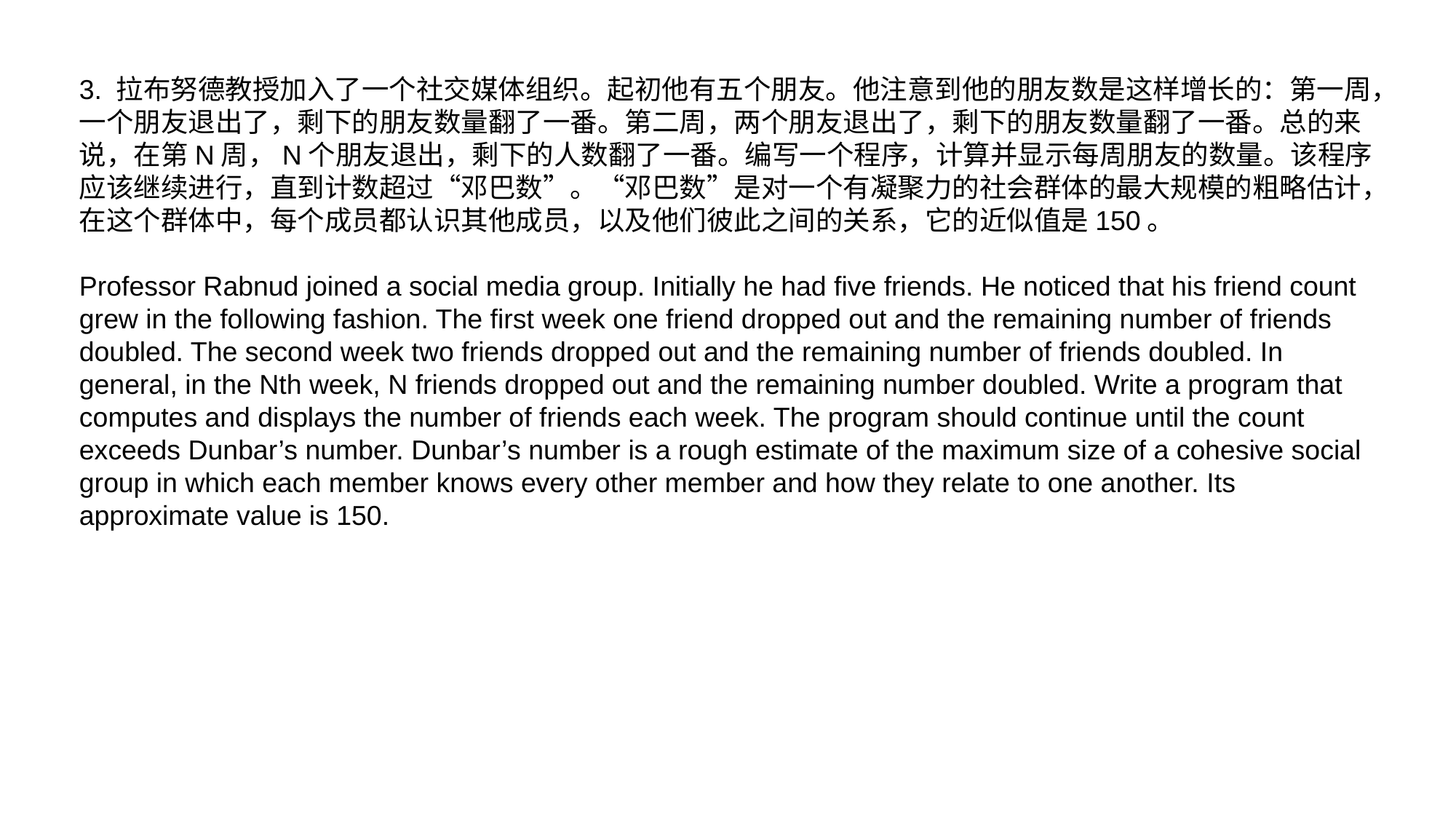

3. 拉布努德教授加入了一个社交媒体组织。起初他有五个朋友。他注意到他的朋友数是这样增长的：第一周，一个朋友退出了，剩下的朋友数量翻了一番。第二周，两个朋友退出了，剩下的朋友数量翻了一番。总的来说，在第N周，N个朋友退出，剩下的人数翻了一番。编写一个程序，计算并显示每周朋友的数量。该程序应该继续进行，直到计数超过“邓巴数”。“邓巴数”是对一个有凝聚力的社会群体的最大规模的粗略估计，在这个群体中，每个成员都认识其他成员，以及他们彼此之间的关系，它的近似值是150。

Professor Rabnud joined a social media group. Initially he had five friends. He noticed that his friend count grew in the following fashion. The first week one friend dropped out and the remaining number of friends doubled. The second week two friends dropped out and the remaining number of friends doubled. In general, in the Nth week, N friends dropped out and the remaining number doubled. Write a program that computes and displays the number of friends each week. The program should continue until the count exceeds Dunbar’s number. Dunbar’s number is a rough estimate of the maximum size of a cohesive social group in which each member knows every other member and how they relate to one another. Its approximate value is 150.